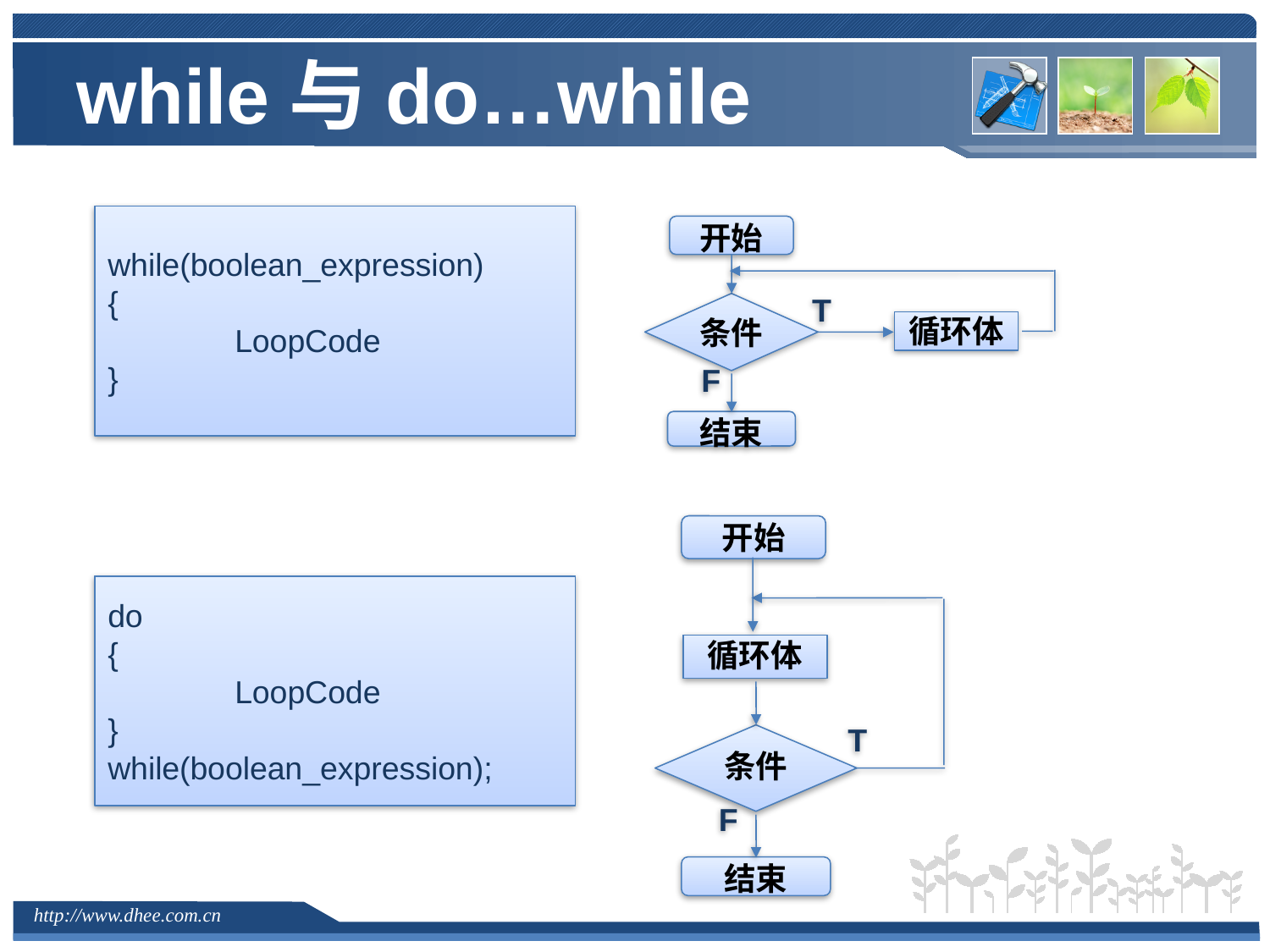

# while与do…while
while(boolean_expression)
{
	LoopCode
}
开始

T
条件
循环体

F

结束
开始

循环体

T
条件

F

结束
do
{
	LoopCode
}
while(boolean_expression);